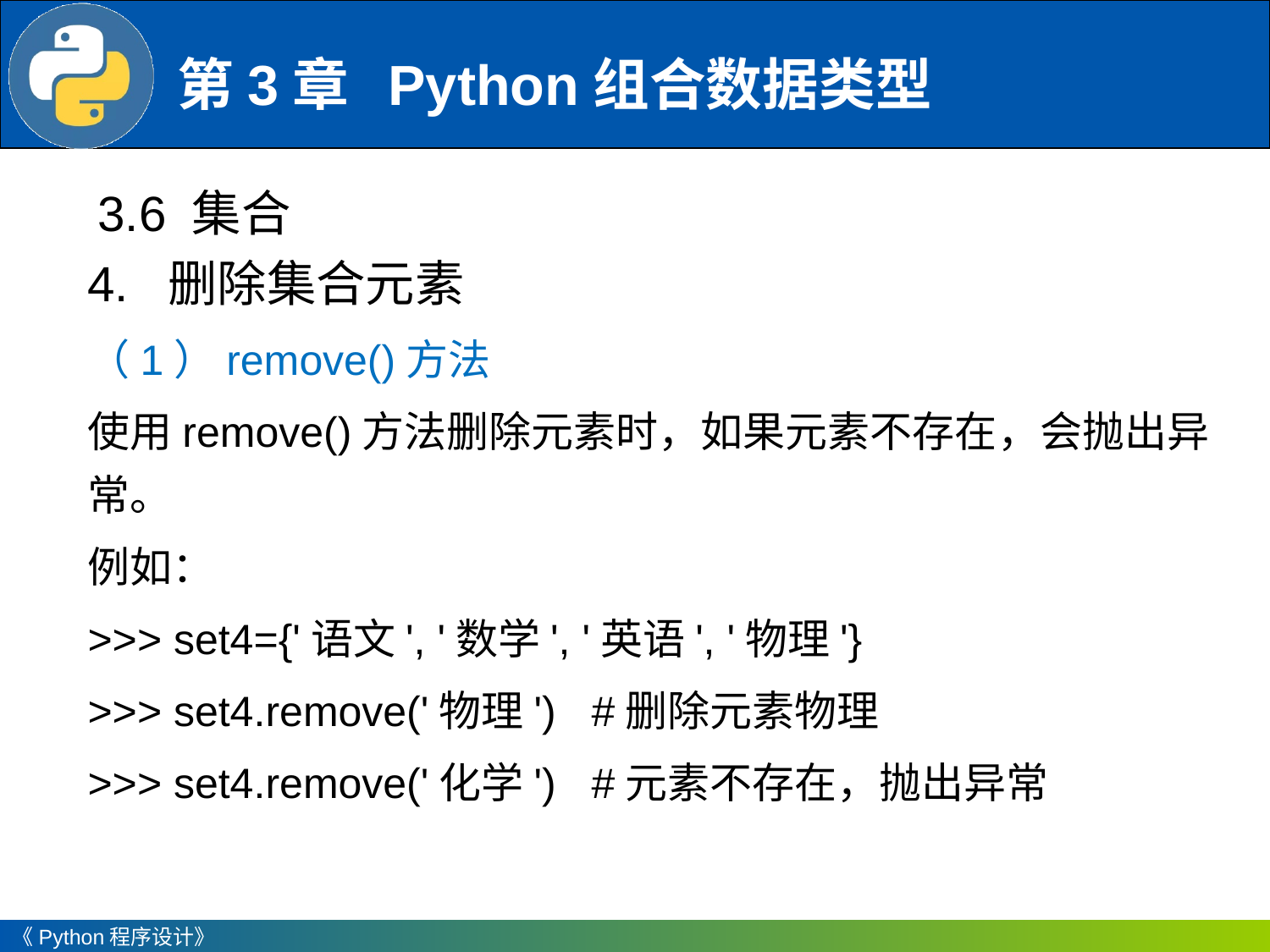

3.6 集合
4.  删除集合元素
（1）remove()方法
使用remove()方法删除元素时，如果元素不存在，会抛出异常。
例如：
>>> set4={'语文', '数学', '英语', '物理'}
>>> set4.remove('物理')   #删除元素物理
>>> set4.remove('化学')   #元素不存在，抛出异常